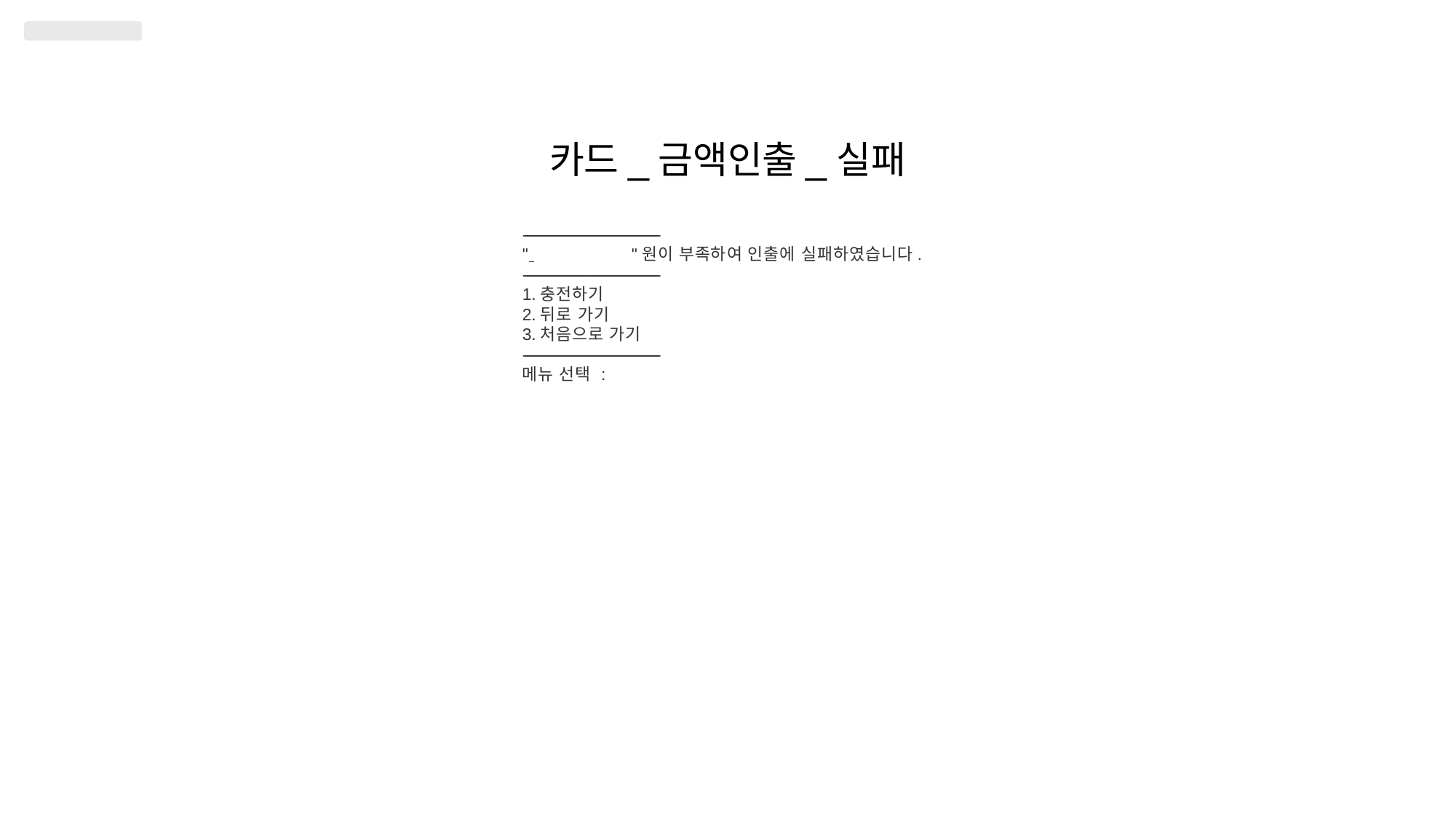

# 카드_금액인출_실패
---------------------------------------------------------------
" 	"원이 부족하여 인출에 실패하였습니다.
---------------------------------------------------------------
충전하기
뒤로 가기
처음으로 가기
---------------------------------------------------------------
메뉴 선택 :